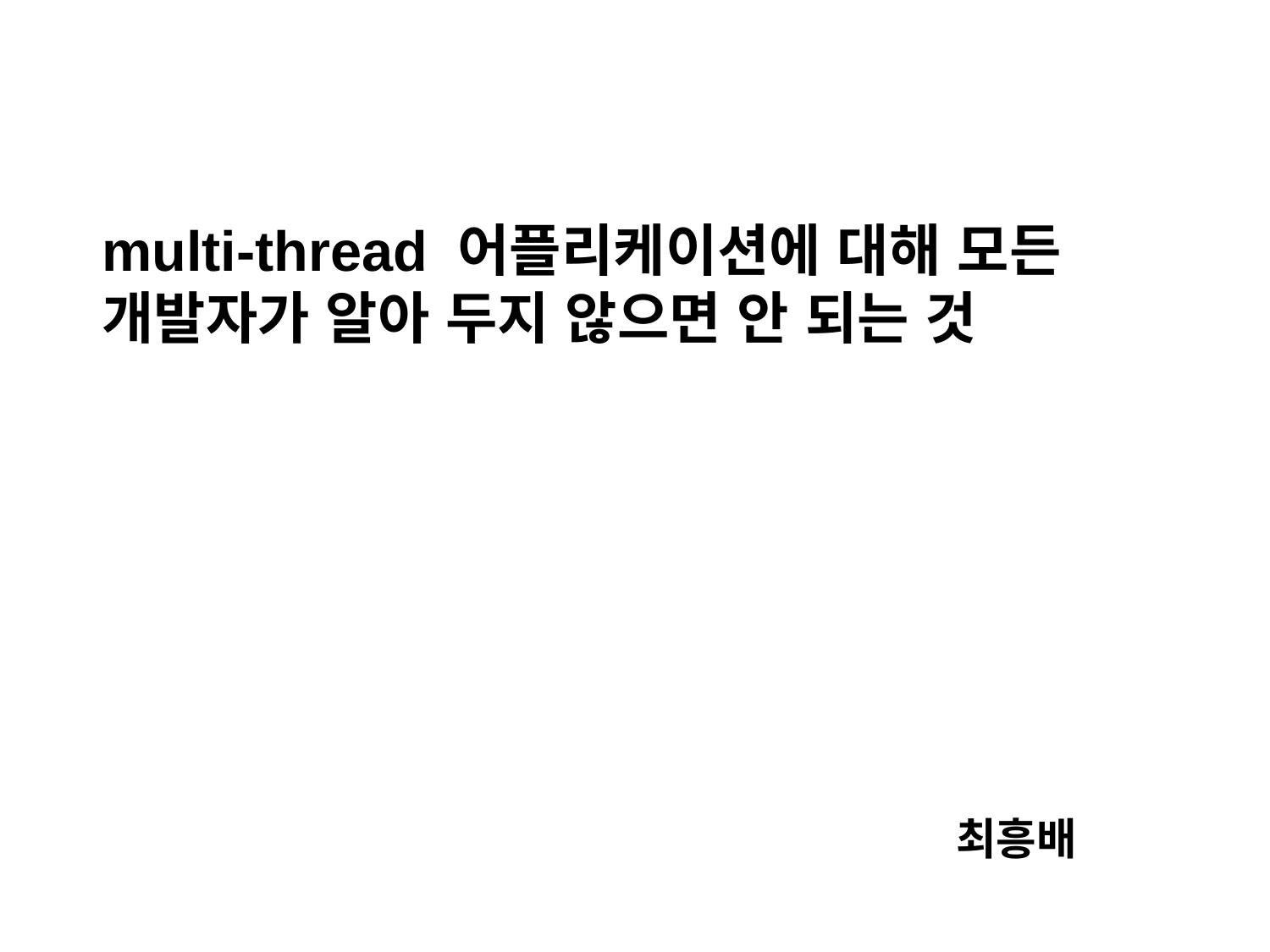

multi-thread 어플리케이션에 대해 모든 개발자가 알아 두지 않으면 안 되는 것
최흥배